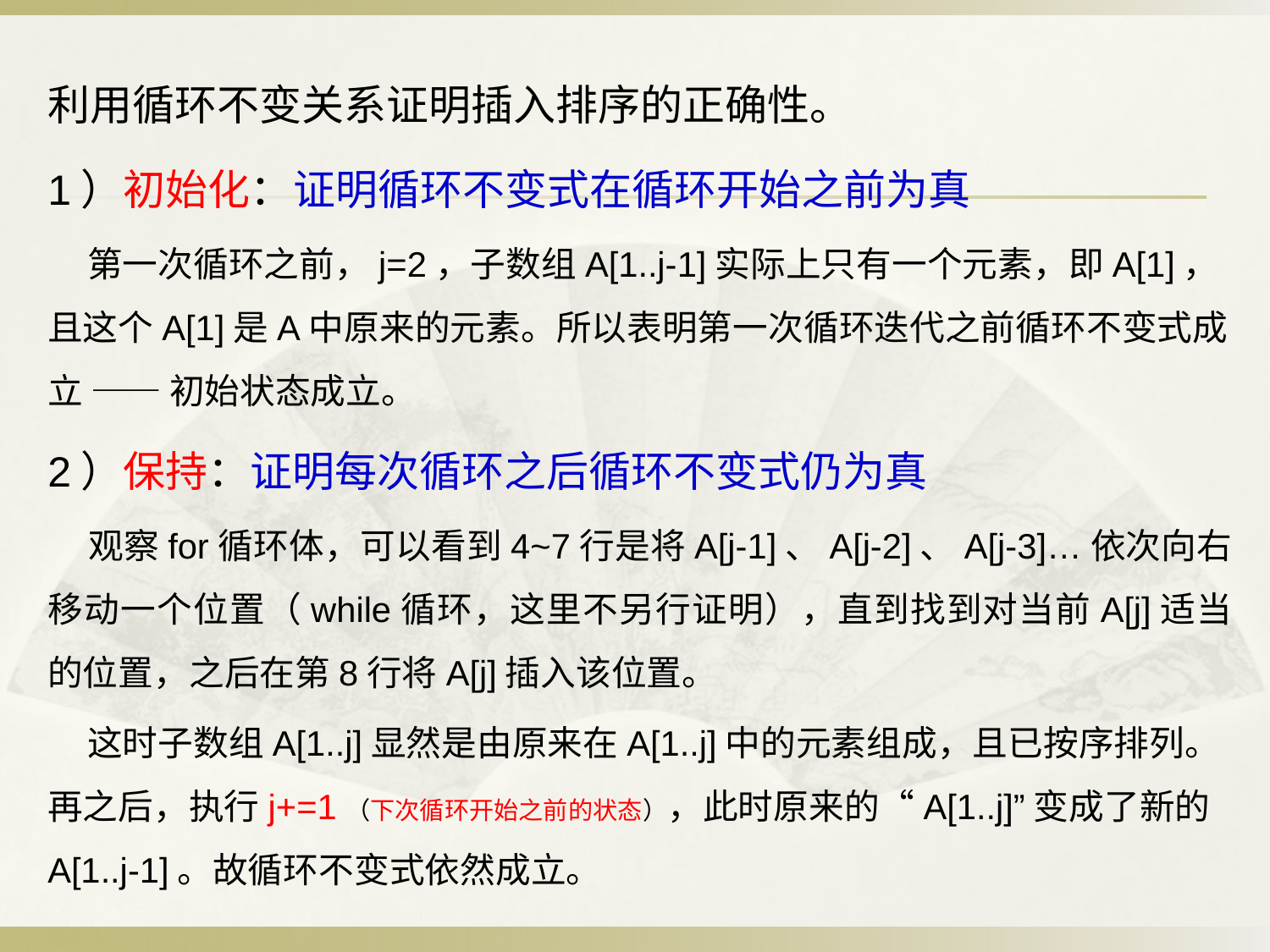

利用循环不变关系证明插入排序的正确性。
1）初始化：证明循环不变式在循环开始之前为真
    第一次循环之前，j=2，子数组A[1..j-1]实际上只有一个元素，即A[1]，且这个A[1]是A中原来的元素。所以表明第一次循环迭代之前循环不变式成立 —— 初始状态成立。
2）保持：证明每次循环之后循环不变式仍为真
    观察for循环体，可以看到4~7行是将A[j-1]、A[j-2]、A[j-3]…依次向右移动一个位置（while循环，这里不另行证明），直到找到对当前A[j]适当的位置，之后在第8行将A[j]插入该位置。
    这时子数组A[1..j]显然是由原来在A[1..j]中的元素组成，且已按序排列。再之后，执行j+=1（下次循环开始之前的状态），此时原来的“A[1..j]”变成了新的A[1..j-1]。故循环不变式依然成立。